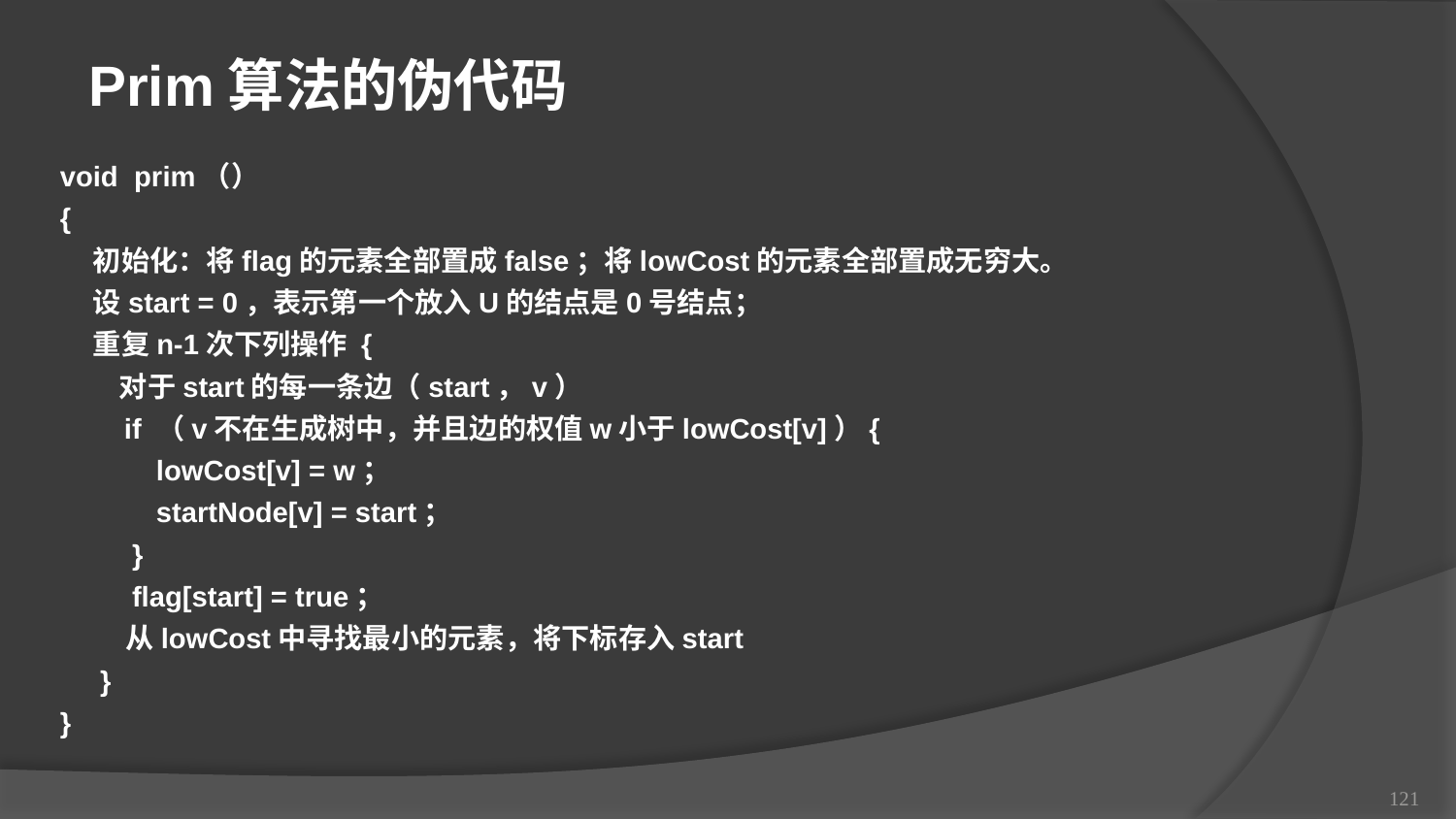

Prim算法的伪代码
void  prim（）
{
    初始化：将flag的元素全部置成false；将lowCost的元素全部置成无穷大。
    设start = 0，表示第一个放入U的结点是0号结点；
    重复n-1次下列操作 {
        对于start的每一条边（start，v）
        if （v不在生成树中，并且边的权值w小于lowCost[v]）{
            lowCost[v] = w；
            startNode[v] = start；
         }
         flag[start] = true；
         从lowCost中寻找最小的元素，将下标存入start
     }
}
121